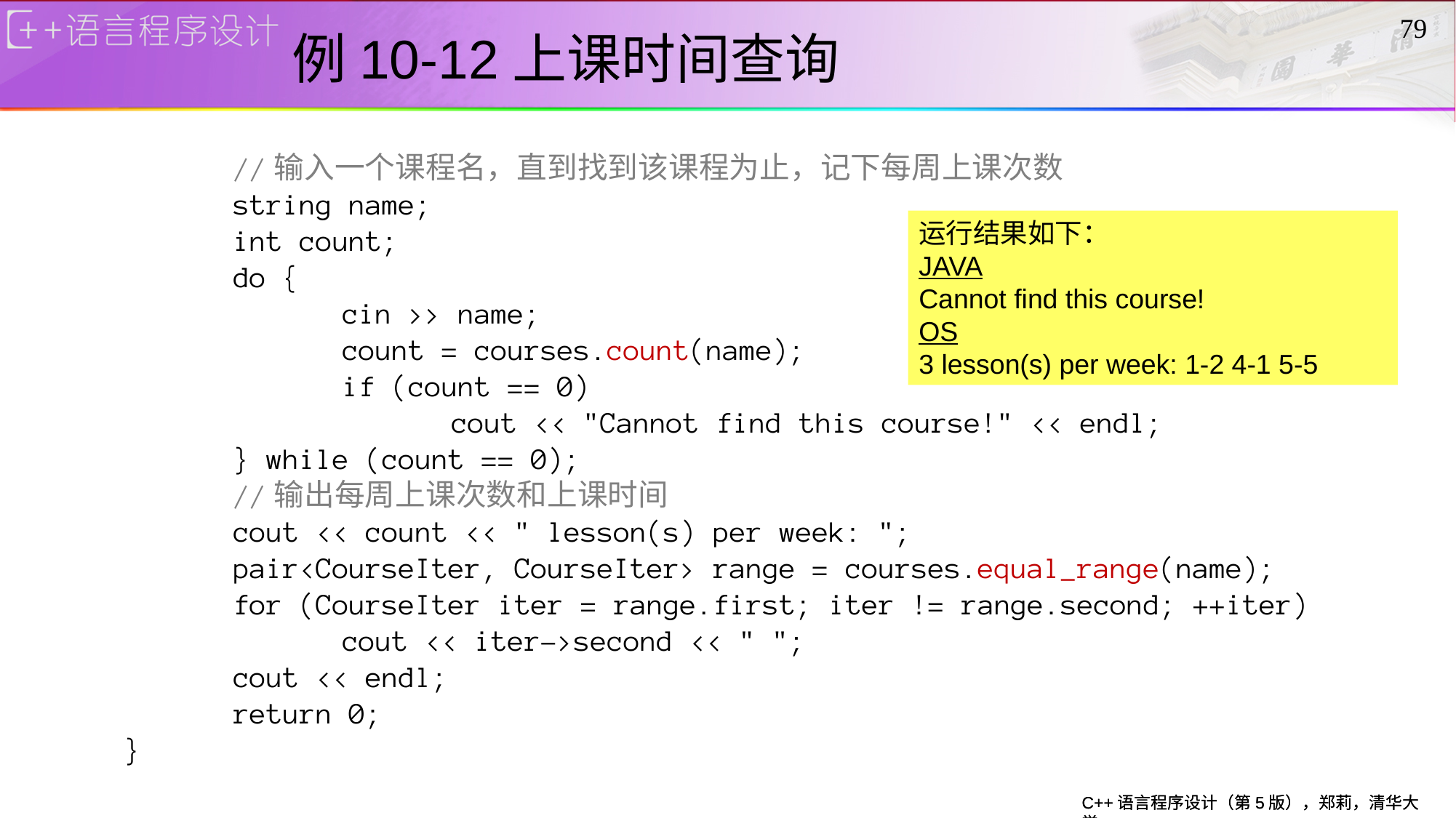

# 例10-12上课时间查询
79
	//输入一个课程名，直到找到该课程为止，记下每周上课次数
	string name;
	int count;
	do {
		cin >> name;
		count = courses.count(name);
		if (count == 0)
			cout << "Cannot find this course!" << endl;
	} while (count == 0);
	//输出每周上课次数和上课时间
	cout << count << " lesson(s) per week: ";
	pair<CourseIter, CourseIter> range = courses.equal_range(name);
	for (CourseIter iter = range.first; iter != range.second; ++iter)
		cout << iter->second << " ";
	cout << endl;
	return 0;
}
运行结果如下：
JAVA
Cannot find this course!
OS
3 lesson(s) per week: 1-2 4-1 5-5